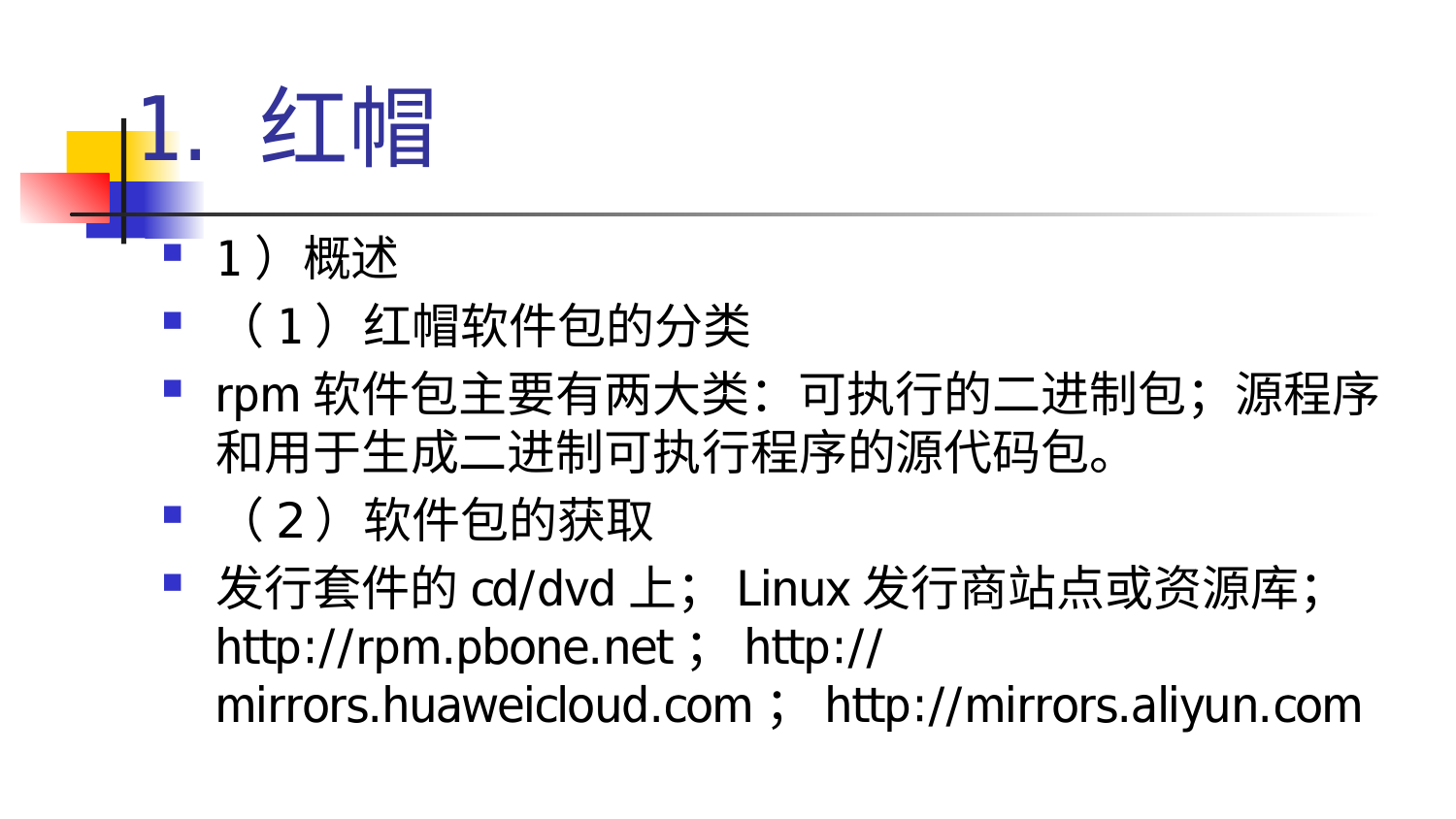

# 1. 红帽
1）概述
（1）红帽软件包的分类
rpm软件包主要有两大类：可执行的二进制包；源程序和用于生成二进制可执行程序的源代码包。
（2）软件包的获取
发行套件的cd/dvd上；Linux发行商站点或资源库；http://rpm.pbone.net；http://mirrors.huaweicloud.com；http://mirrors.aliyun.com